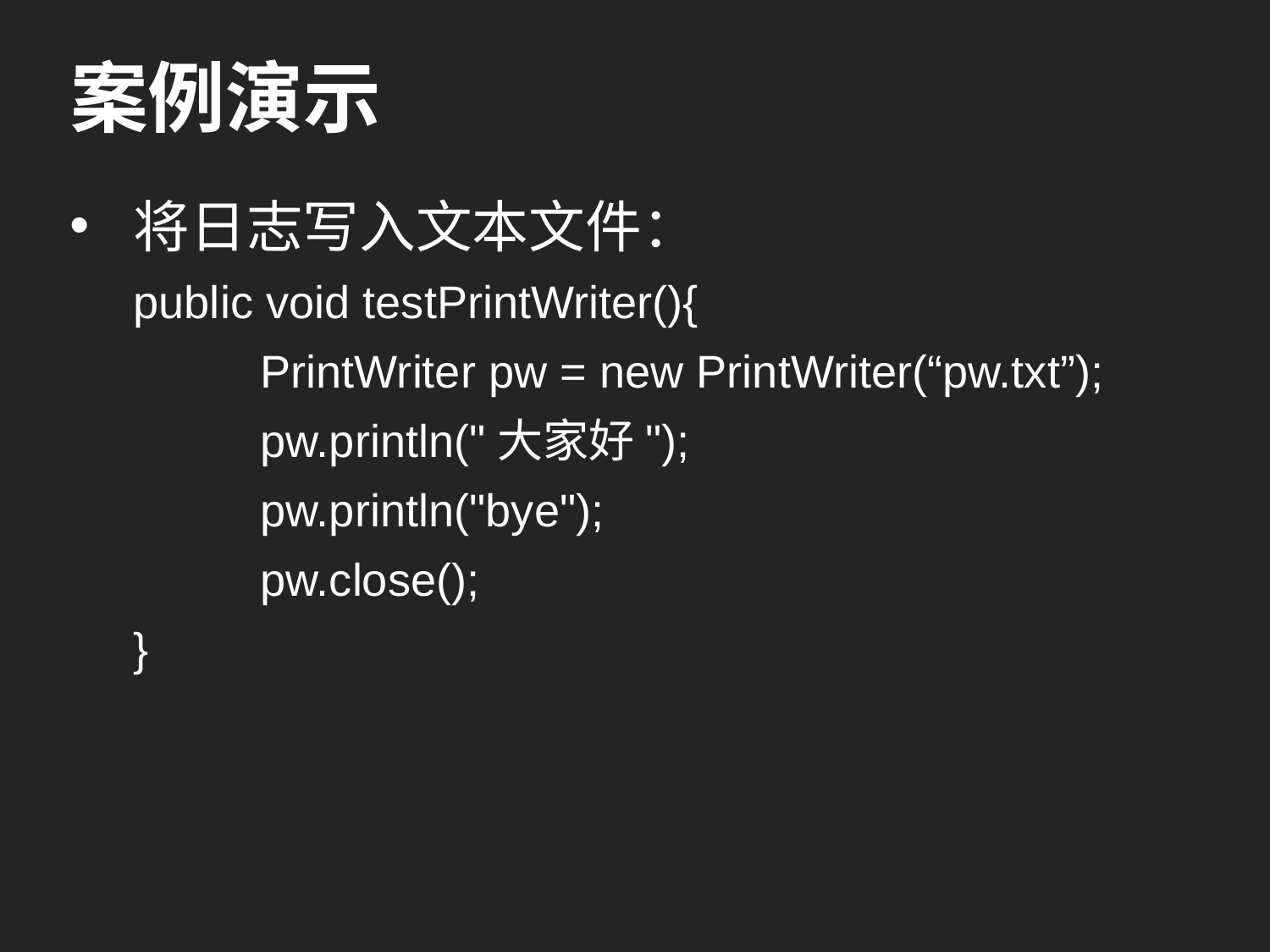

# 案例演示
将日志写入文本文件：
public void testPrintWriter(){
	PrintWriter pw = new PrintWriter(“pw.txt”);
	pw.println("大家好");
	pw.println("bye");
	pw.close();
}